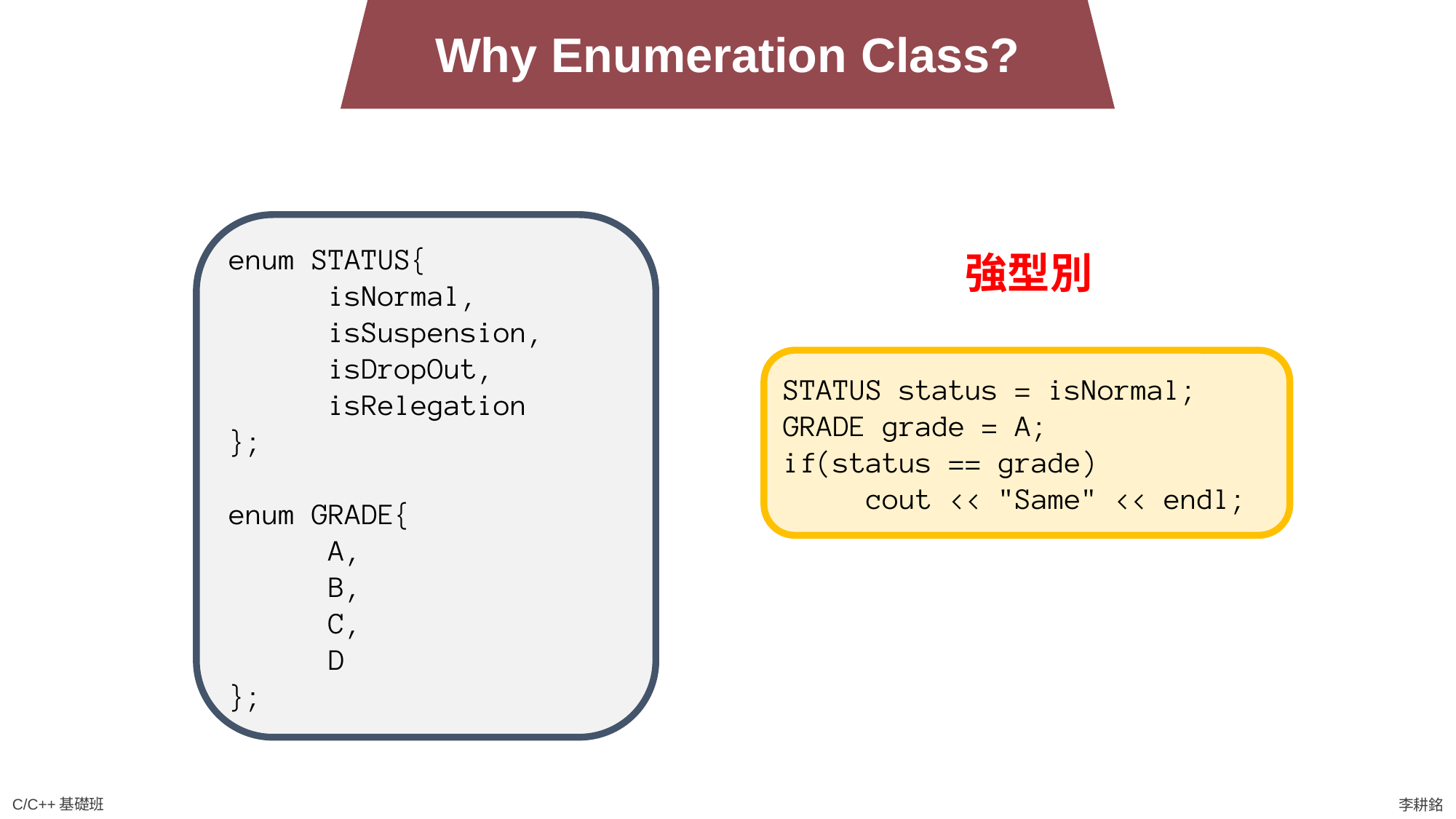

Why Enumeration Class?
enum STATUS{
      isNormal,
      isSuspension,
      isDropOut,
      isRelegation
};

enum GRADE{
      A,
      B,
      C,
      D
};
強型別
STATUS status = isNormal;
GRADE grade = A;
if(status == grade)
     cout << "Same" << endl;
C/C++基礎班
李耕銘